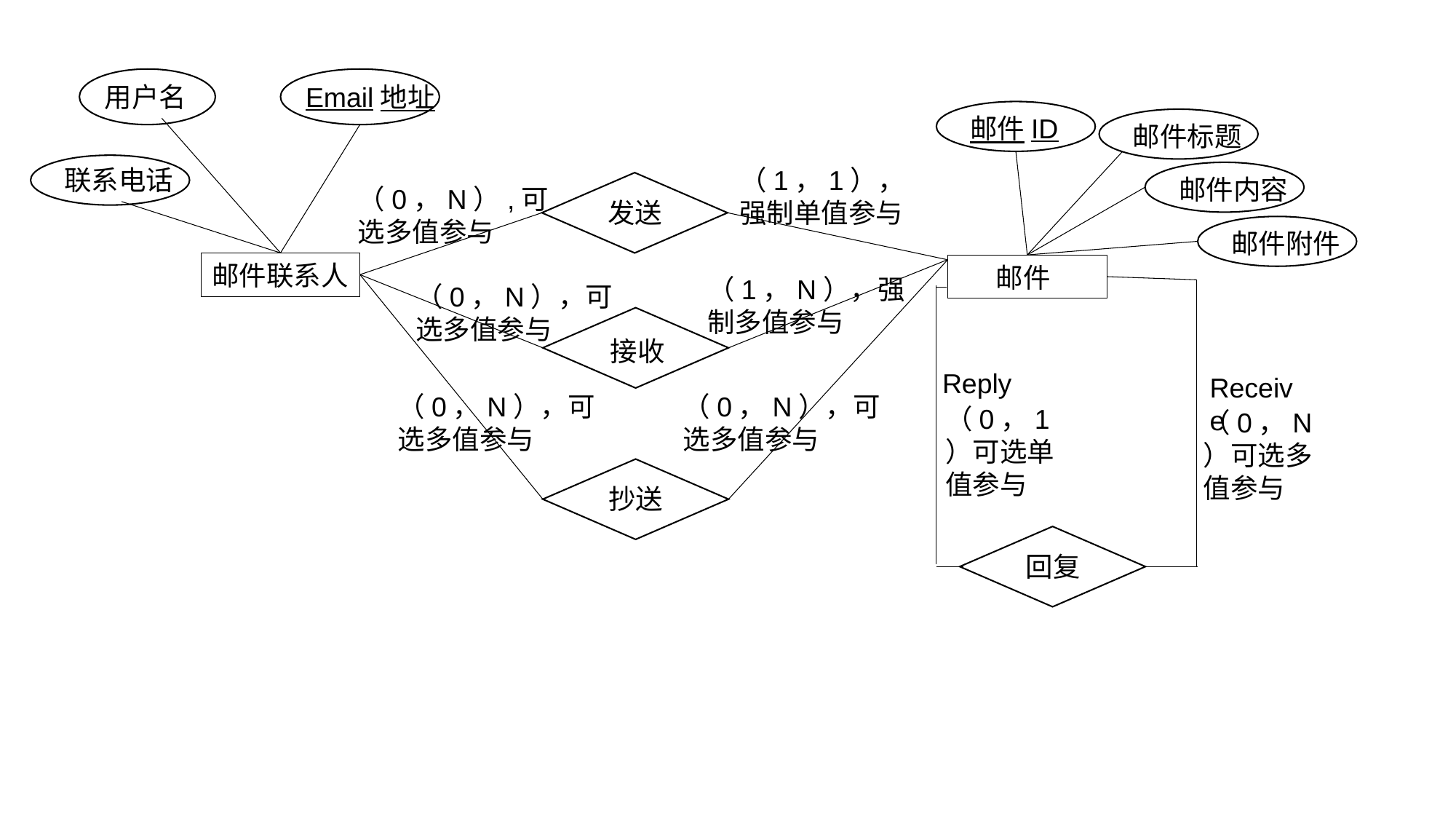

用户名

Email地址

邮件ID

邮件标题

联系电话
（1，1），强制单值参与

邮件内容

（0，N）,可选多值参与
发送

邮件附件
邮件联系人
     邮件
（1，N），强制多值参与
（0，N），可选多值参与

接收
Reply
Receive
（0，N），可选多值参与
（0，N），可选多值参与
（0，1）可选单值参与
（0，N）可选多值参与

抄送

回复